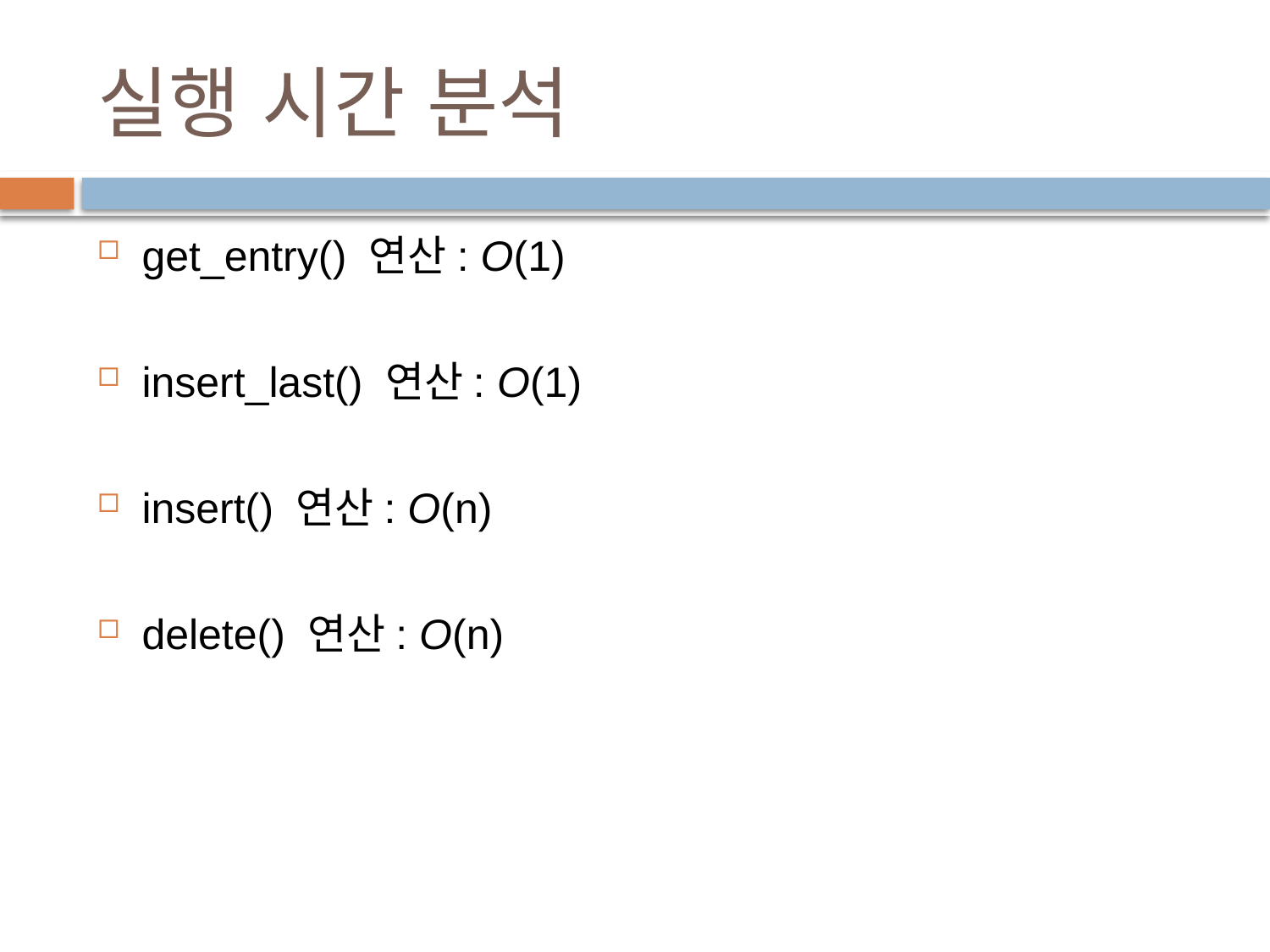

# 실행 시간 분석
get_entry() 연산: O(1)

insert_last() 연산: O(1)

insert() 연산: O(n)

delete() 연산: O(n)